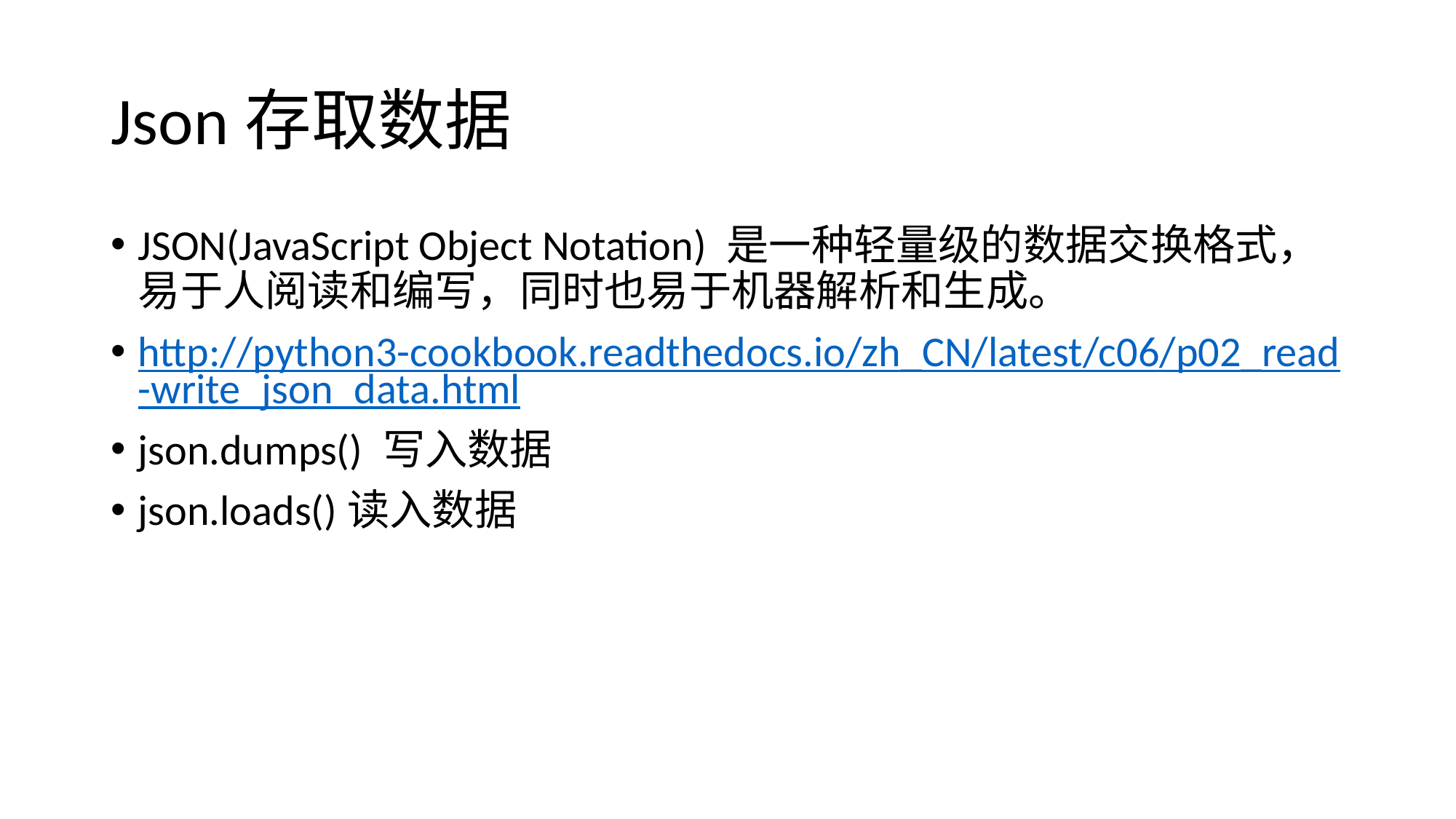

# Json存取数据
JSON(JavaScript Object Notation) 是一种轻量级的数据交换格式，易于人阅读和编写，同时也易于机器解析和生成。
http://python3-cookbook.readthedocs.io/zh_CN/latest/c06/p02_read-write_json_data.html
json.dumps() 写入数据
json.loads()读入数据